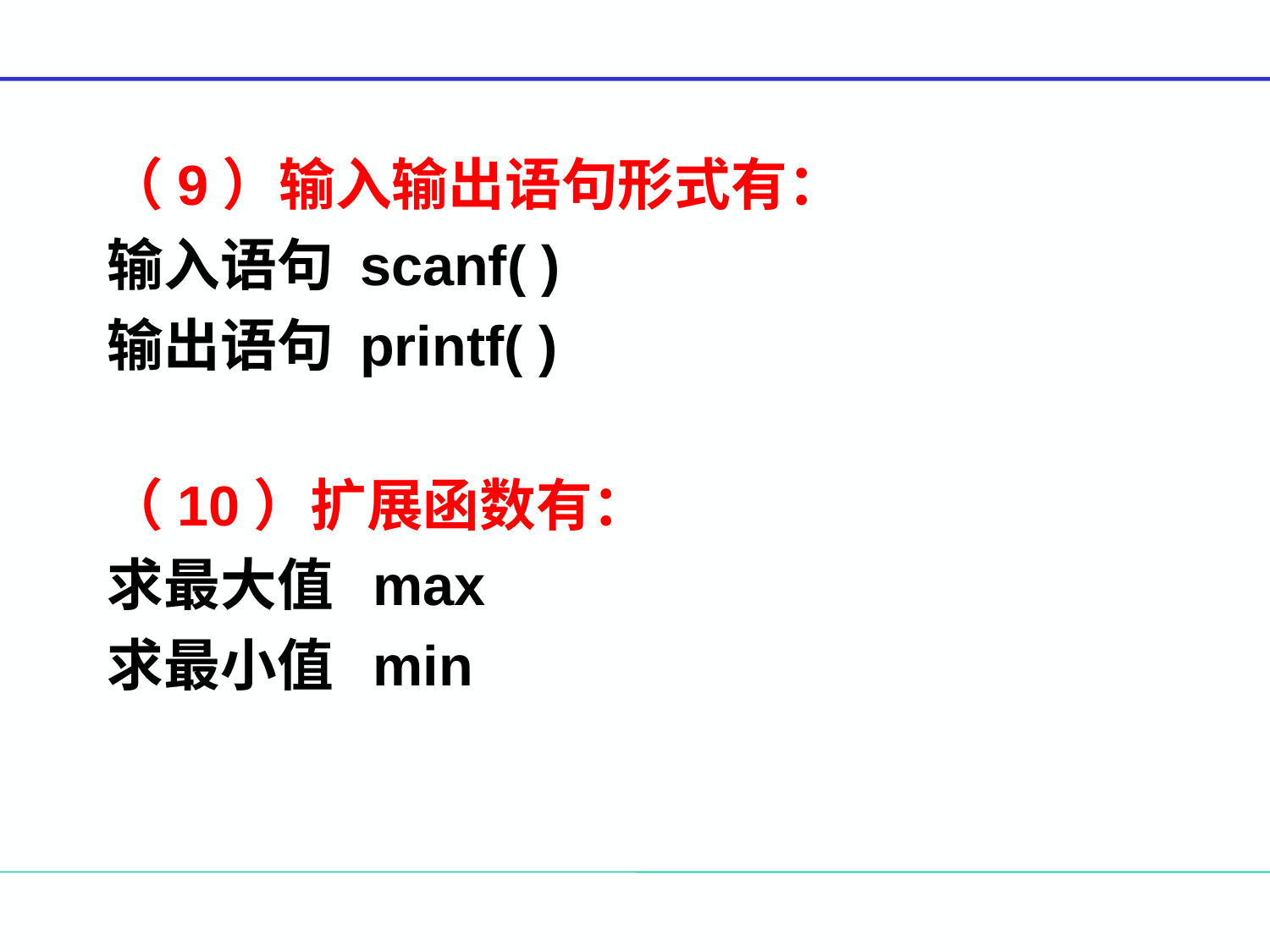

（9）输入输出语句形式有：
输入语句 scanf( )
输出语句 printf( )

（10）扩展函数有：
求最大值  max
求最小值  min